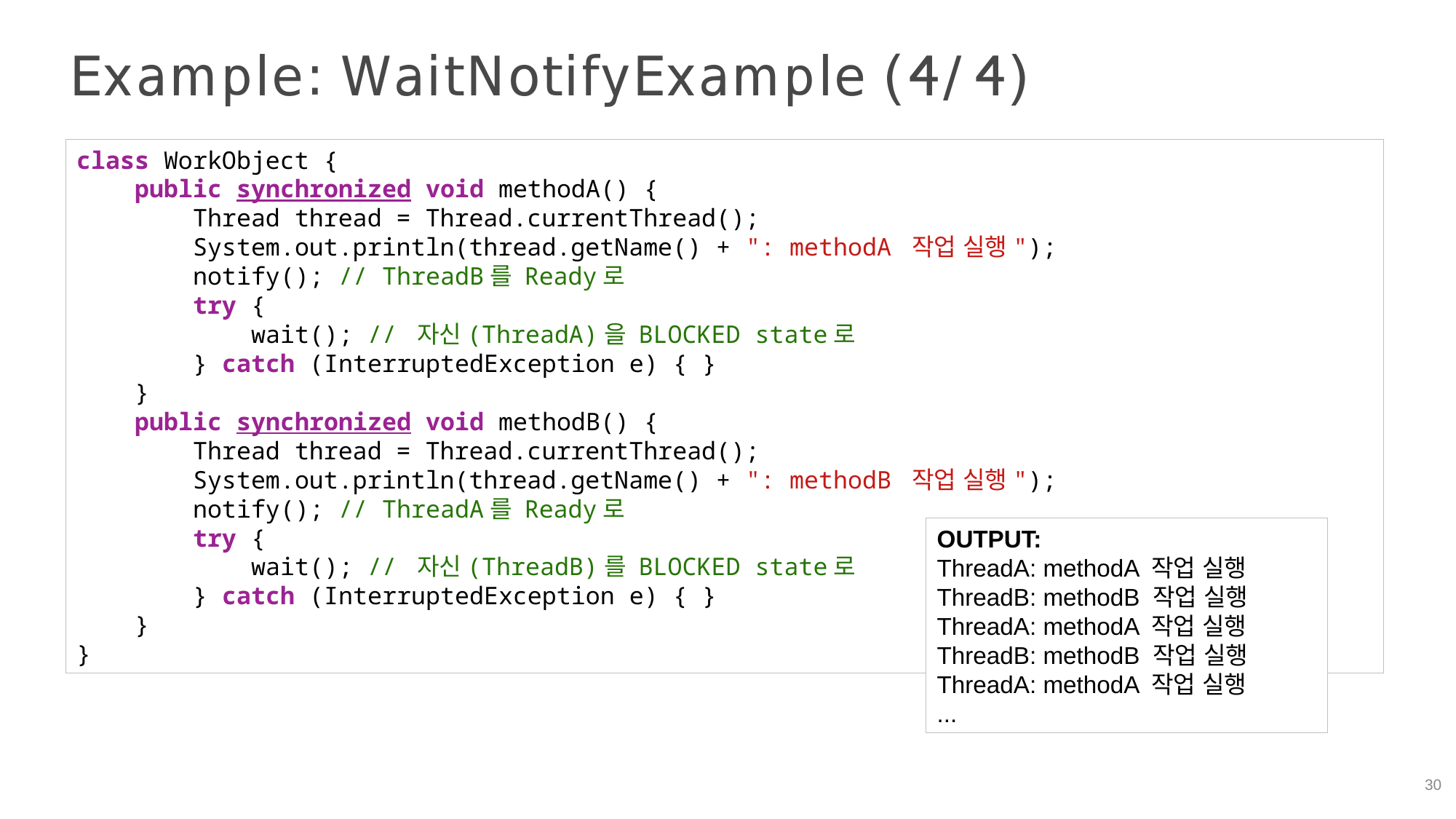

# Example: WaitNotifyExample (4/4)
class WorkObject {
    public synchronized void methodA() {
        Thread thread = Thread.currentThread();
        System.out.println(thread.getName() + ": methodA 작업 실행");
        notify(); // ThreadB를 Ready로
        try {
            wait(); // 자신(ThreadA)을 BLOCKED state로
        } catch (InterruptedException e) { }
    }
    public synchronized void methodB() {
        Thread thread = Thread.currentThread();
        System.out.println(thread.getName() + ": methodB 작업 실행");
        notify(); // ThreadA를 Ready로
        try {
            wait(); // 자신(ThreadB)를 BLOCKED state로
        } catch (InterruptedException e) { }
    }
}
OUTPUT:
ThreadA: methodA 작업 실행
ThreadB: methodB 작업 실행
ThreadA: methodA 작업 실행
ThreadB: methodB 작업 실행
ThreadA: methodA 작업 실행
...
30